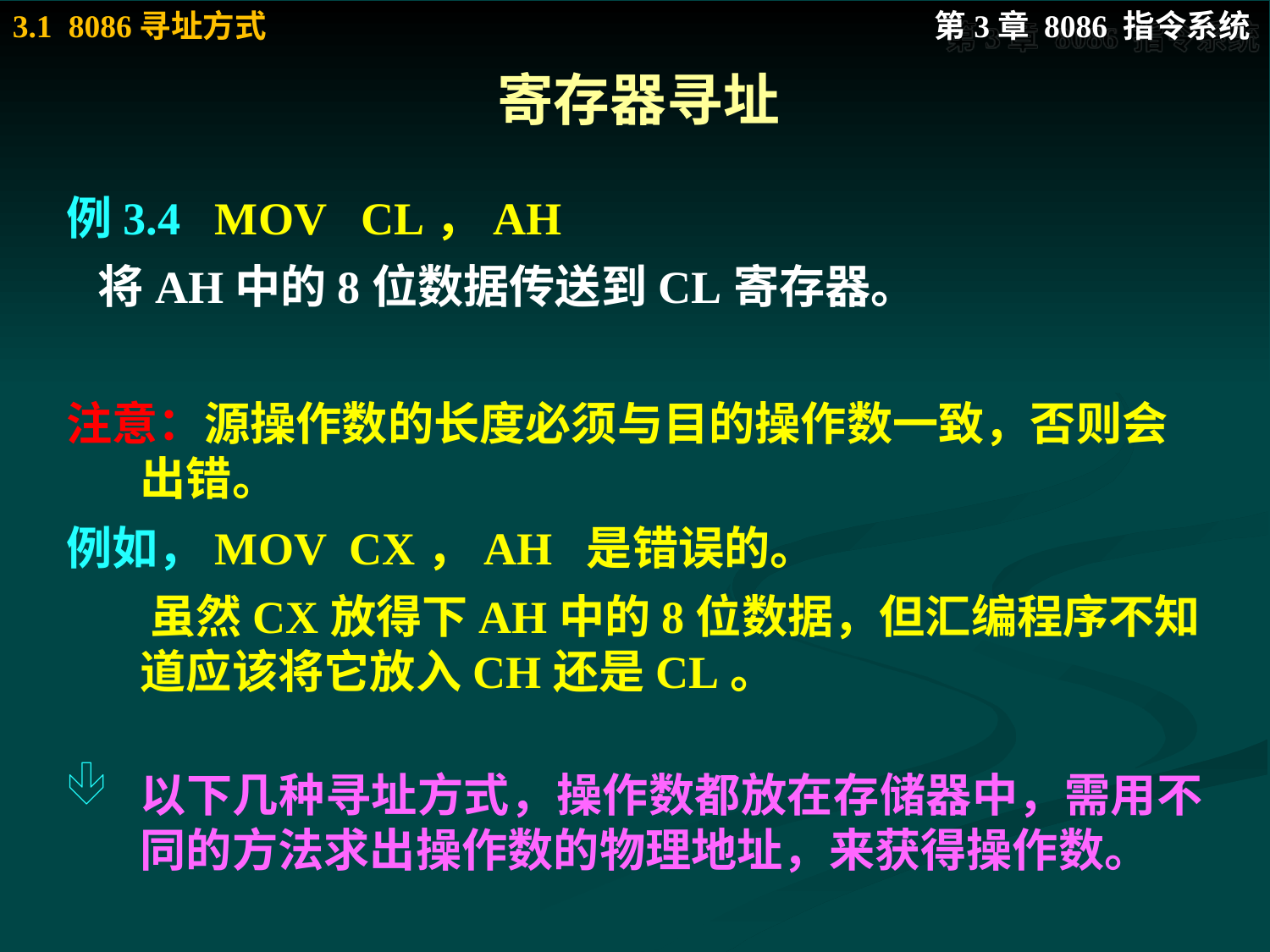

# 寄存器寻址
例3.4   MOV   CL，AH
  将AH中的8位数据传送到CL寄存器。

注意：源操作数的长度必须与目的操作数一致，否则会出错。
例如，MOV  CX，AH  是错误的。
       虽然CX放得下AH中的8位数据，但汇编程序不知道应该将它放入CH还是CL。

以下几种寻址方式，操作数都放在存储器中，需用不同的方法求出操作数的物理地址，来获得操作数。